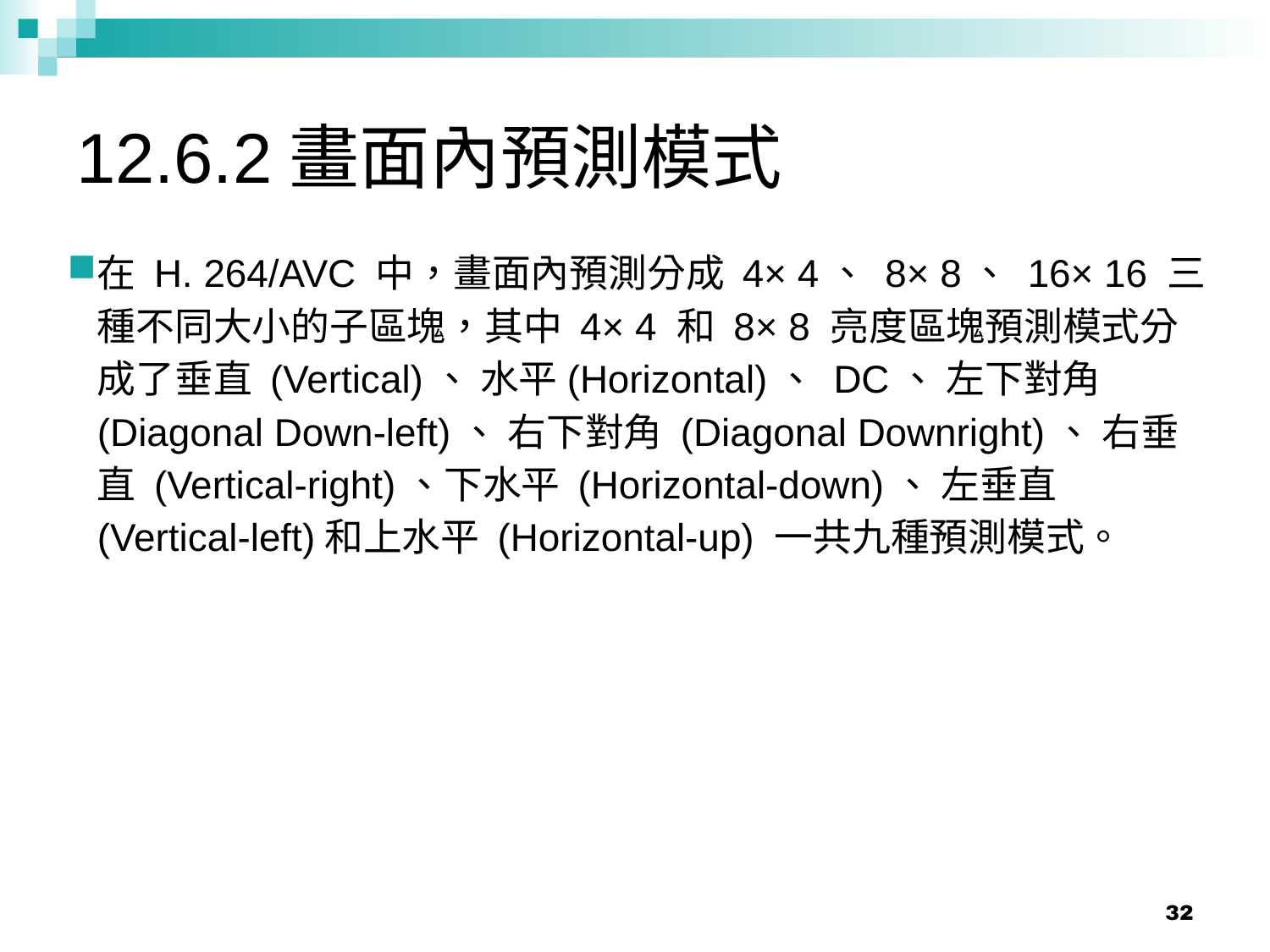

# 12.6.2畫面內預測模式
在 H. 264/AVC 中，畫面內預測分成 4× 4、 8× 8、 16× 16 三種不同大小的子區塊，其中 4× 4 和 8× 8 亮度區塊預測模式分成了垂直 (Vertical)、 水平(Horizontal)、 DC、 左下對角 (Diagonal Down-left)、 右下對角 (Diagonal Downright)、 右垂直 (Vertical-right)、下水平 (Horizontal-down)、 左垂直 (Vertical-left)和上水平 (Horizontal-up) 一共九種預測模式。
32